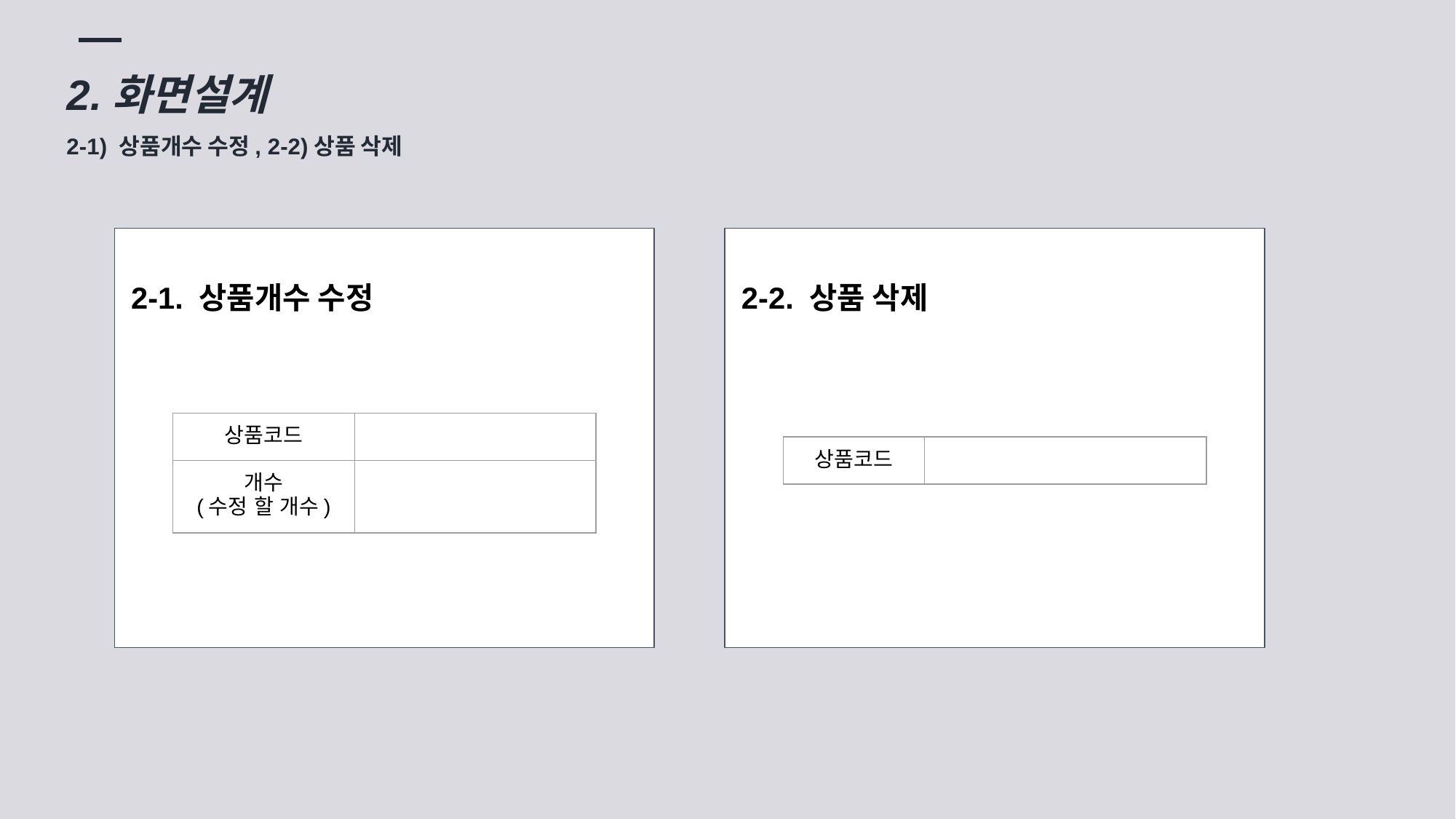

2.화면설계
2-1) 상품개수 수정, 2-2)상품 삭제

2-1. 상품개수 수정

2-2. 상품 삭제
| 상품코드 |  |  |
| --- | --- | --- |
| 개수 (수정 할 개수) |  |  |
| 상품코드 |  |  |
| --- | --- | --- |